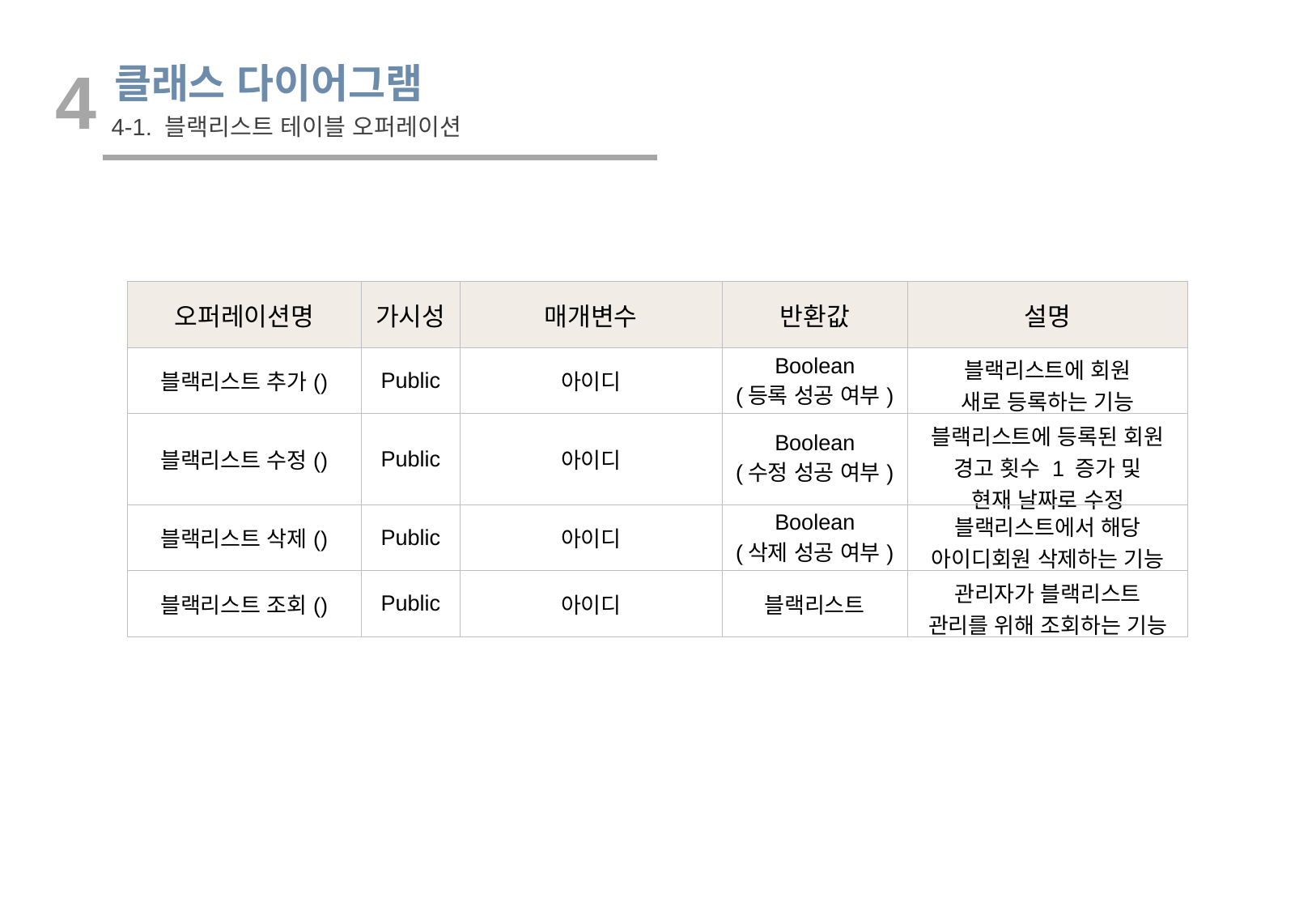

4
클래스 다이어그램
4-1. 블랙리스트 테이블 오퍼레이션
| 오퍼레이션명 | 가시성 | 매개변수 | 반환값 | 설명 |
| --- | --- | --- | --- | --- |
| 블랙리스트 추가() | Public | 아이디 | Boolean (등록 성공 여부) | 블랙리스트에 회원 새로 등록하는 기능 |
| 블랙리스트 수정() | Public | 아이디 | Boolean (수정 성공 여부) | 블랙리스트에 등록된 회원 경고 횟수 1 증가 및 현재 날짜로 수정 |
| 블랙리스트 삭제() | Public | 아이디 | Boolean (삭제 성공 여부) | 블랙리스트에서 해당 아이디회원 삭제하는 기능 |
| 블랙리스트 조회() | Public | 아이디 | 블랙리스트 | 관리자가 블랙리스트 관리를 위해 조회하는 기능 |